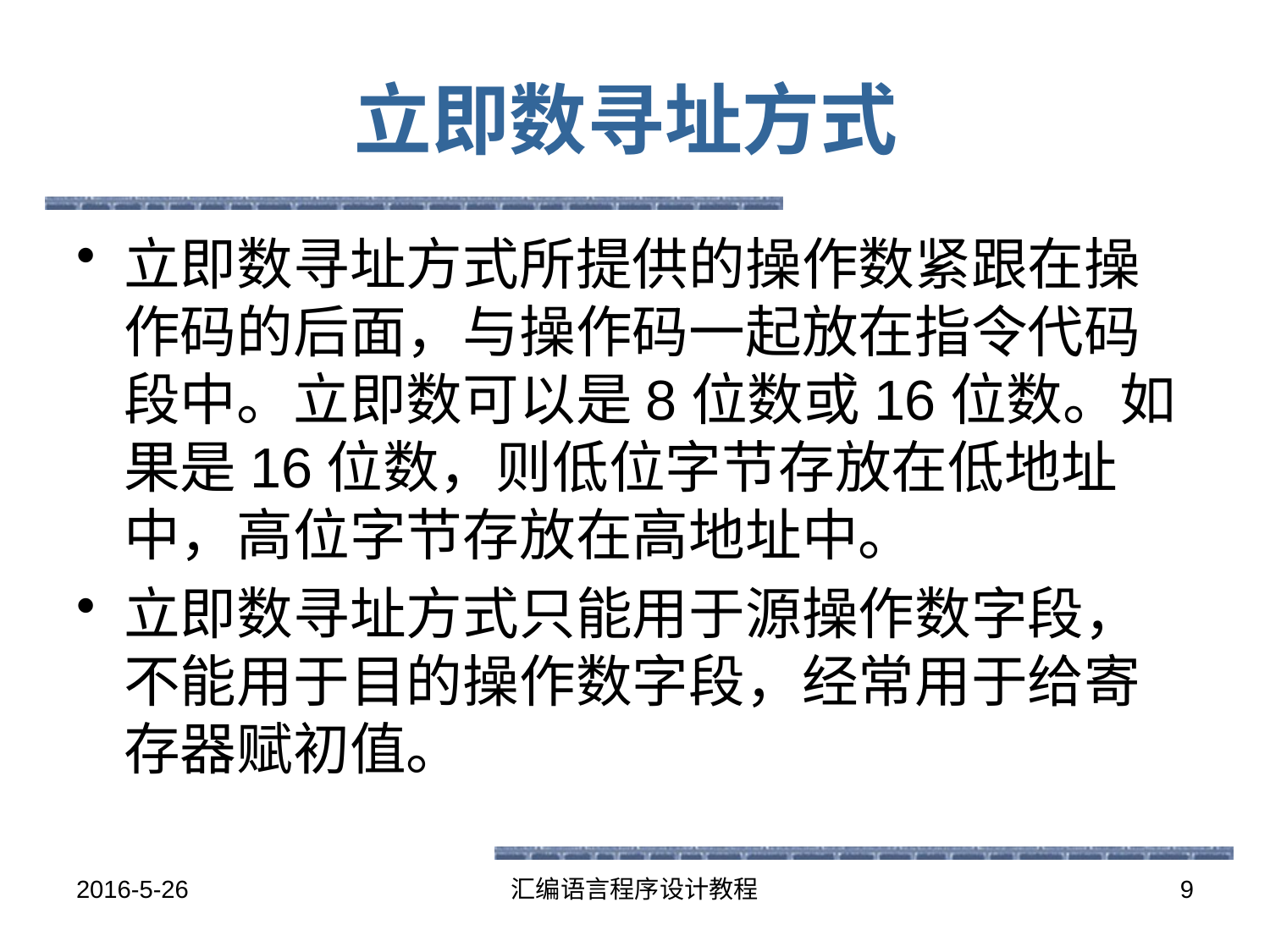

# 立即数寻址方式
立即数寻址方式所提供的操作数紧跟在操作码的后面，与操作码一起放在指令代码段中。立即数可以是8位数或16位数。如果是16位数，则低位字节存放在低地址中，高位字节存放在高地址中。
立即数寻址方式只能用于源操作数字段，不能用于目的操作数字段，经常用于给寄存器赋初值。
2016-5-26
汇编语言程序设计教程
9